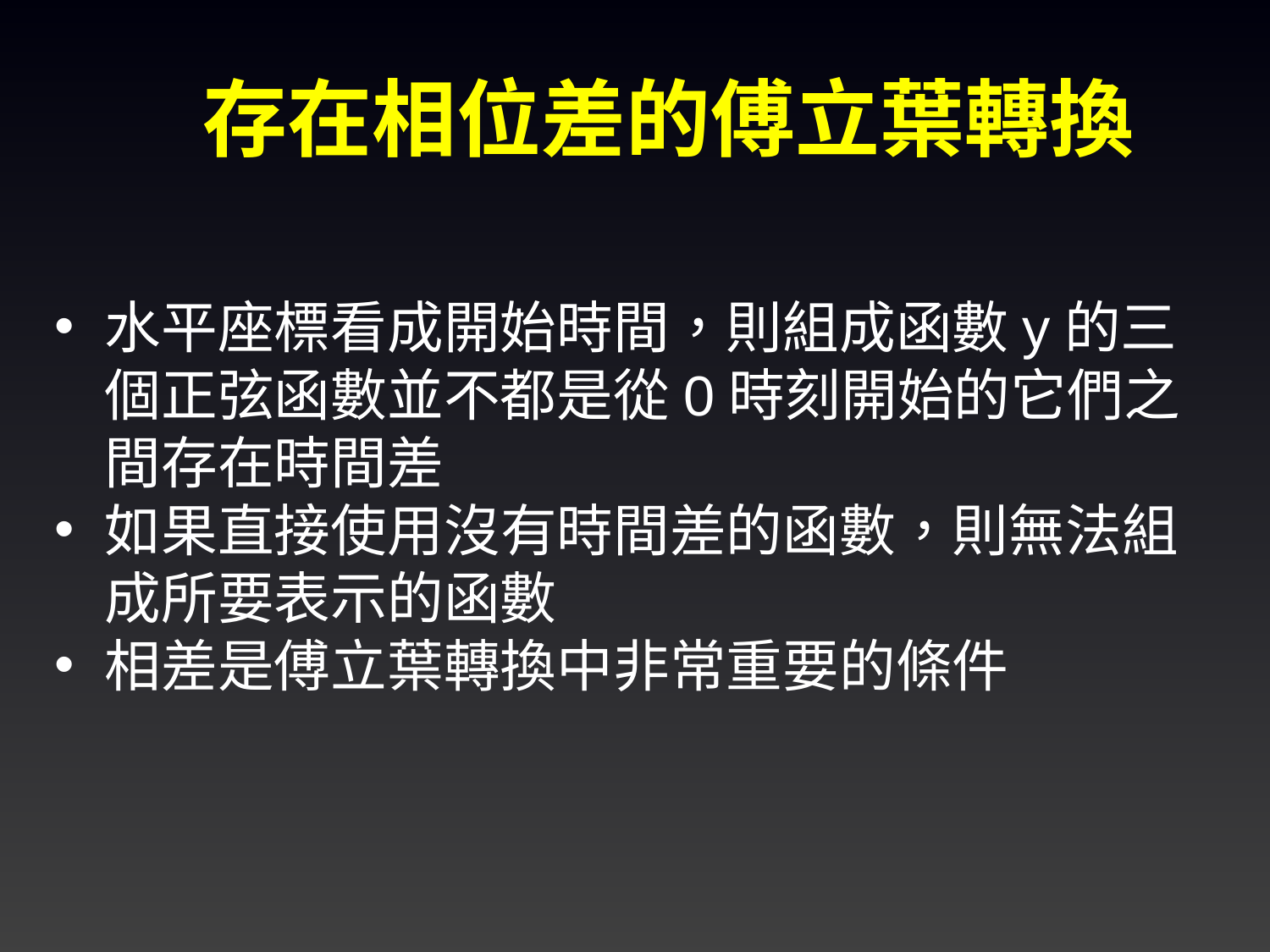

存在相位差的傅立葉轉換
水平座標看成開始時間，則組成函數y的三個正弦函數並不都是從0時刻開始的它們之間存在時間差
如果直接使用沒有時間差的函數，則無法組成所要表示的函數
相差是傅立葉轉換中非常重要的條件